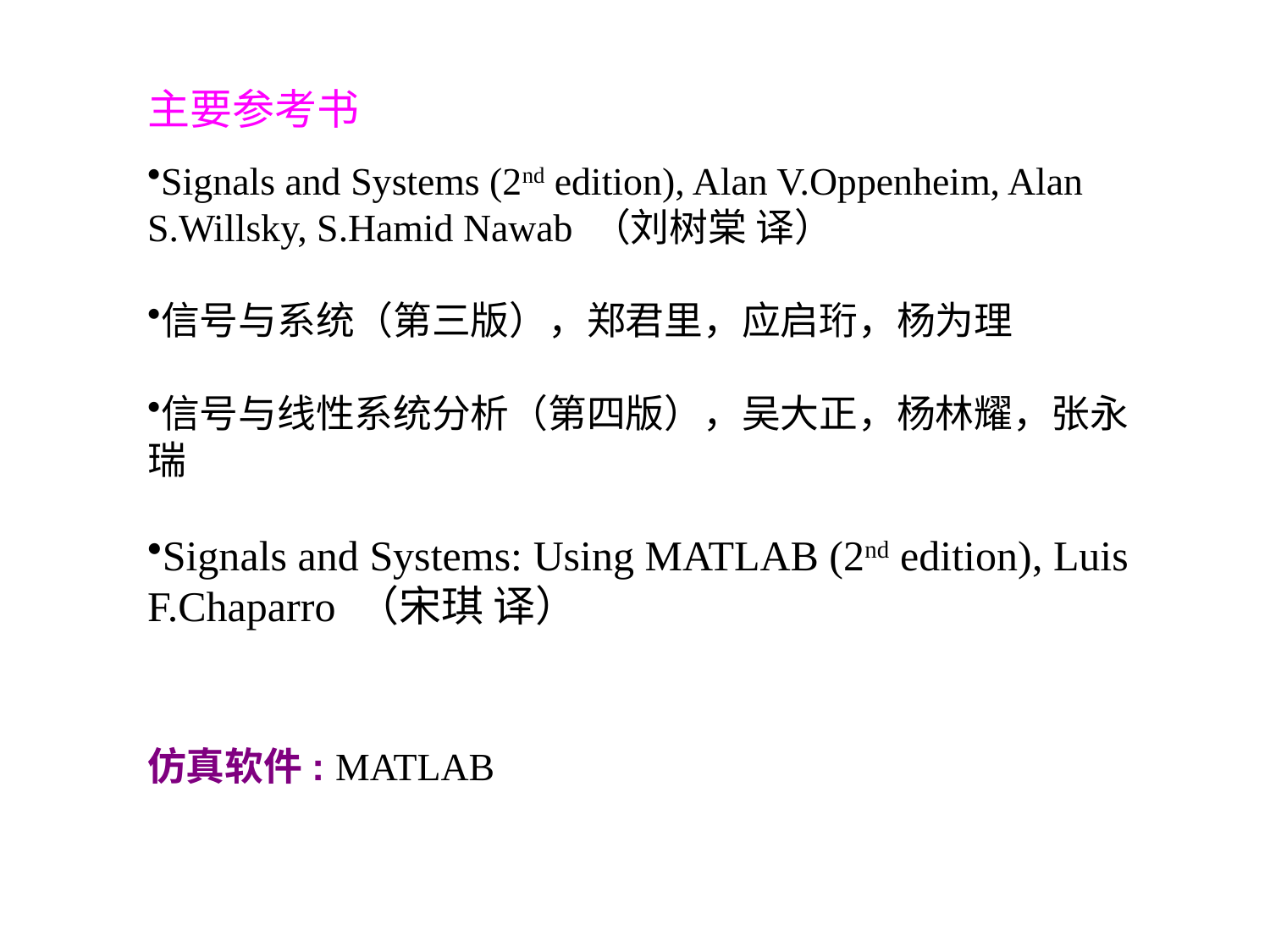

主要参考书
Signals and Systems (2nd edition), Alan V.Oppenheim, Alan S.Willsky, S.Hamid Nawab （刘树棠 译）

信号与系统（第三版），郑君里，应启珩，杨为理

信号与线性系统分析（第四版），吴大正，杨林耀，张永瑞

Signals and Systems: Using MATLAB (2nd edition), Luis F.Chaparro （宋琪 译）

仿真软件: MATLAB